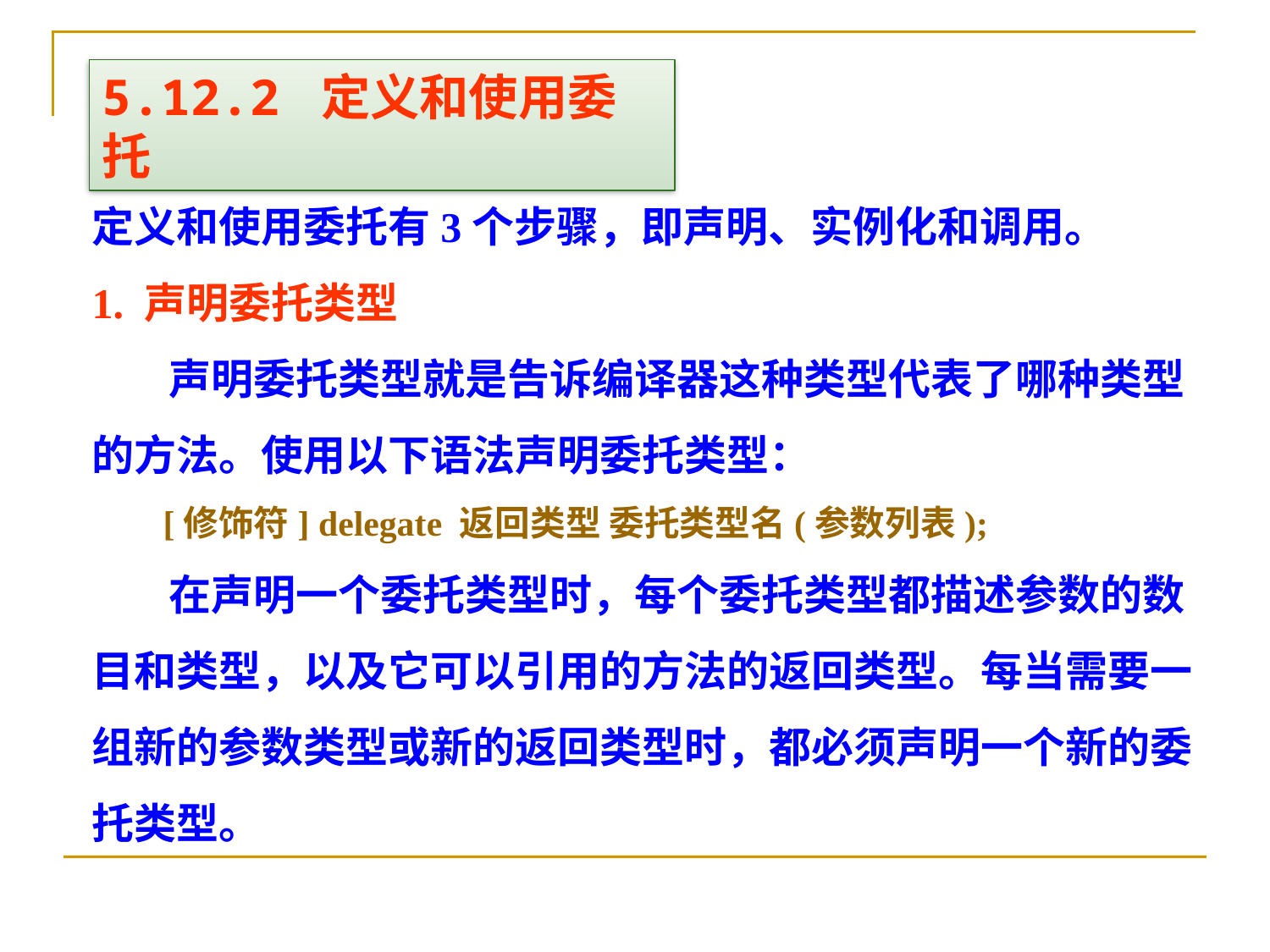

5.12.2 定义和使用委托
定义和使用委托有3个步骤，即声明、实例化和调用。
1. 声明委托类型
       声明委托类型就是告诉编译器这种类型代表了哪种类型的方法。使用以下语法声明委托类型：
        [修饰符] delegate 返回类型 委托类型名(参数列表);
       在声明一个委托类型时，每个委托类型都描述参数的数目和类型，以及它可以引用的方法的返回类型。每当需要一组新的参数类型或新的返回类型时，都必须声明一个新的委托类型。